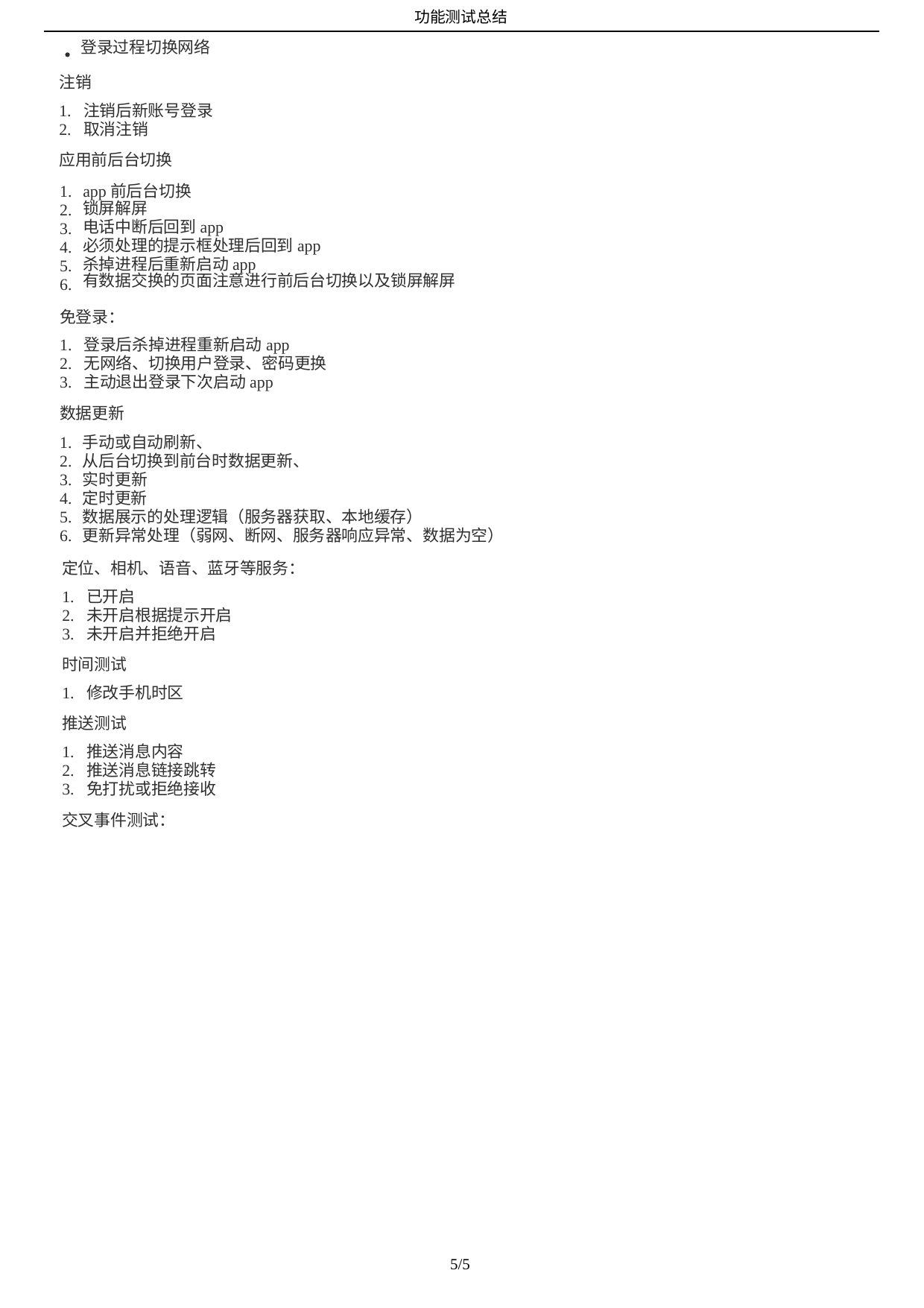

功能测试总结
	登录过程切换⽹络

注销
1.  注销后新账号登录
2.  取消注销

应⽤前后台切换

1.
2.
3.
4.
5.
6.
app前后台切换
锁屏解屏
电话中断后回到app
必须处理的提⽰框处理后回到app
杀掉进程后重新启动app
有数据交换的页⾯注意进⾏前后台切换以及锁屏解屏
免登录：
1.  登录后杀掉进程重新启动app
2.  ⽆⽹络、切换⽤户登录、密码更换
3.  主动退出登录下次启动app

数据更新
1.
2.
3.
4.
5.
6.
⼿动或⾃动刷新、
从后台切换到前台时数据更新、
实时更新
定时更新
数据展⽰的处理逻辑（服务器获取、本地缓存）
更新异常处理（弱⽹、断⽹、服务器响应异常、数据为空）
定位、相机、语⾳、蓝⽛等服务：
1.  已开启
2.  未开启根据提⽰开启
3.  未开启并拒绝开启

时间测试
1.  修改⼿机时区

推送测试
1.  推送消息内容
2.  推送消息链接跳转
3.  免打扰或拒绝接收

交叉事件测试：

	5/5